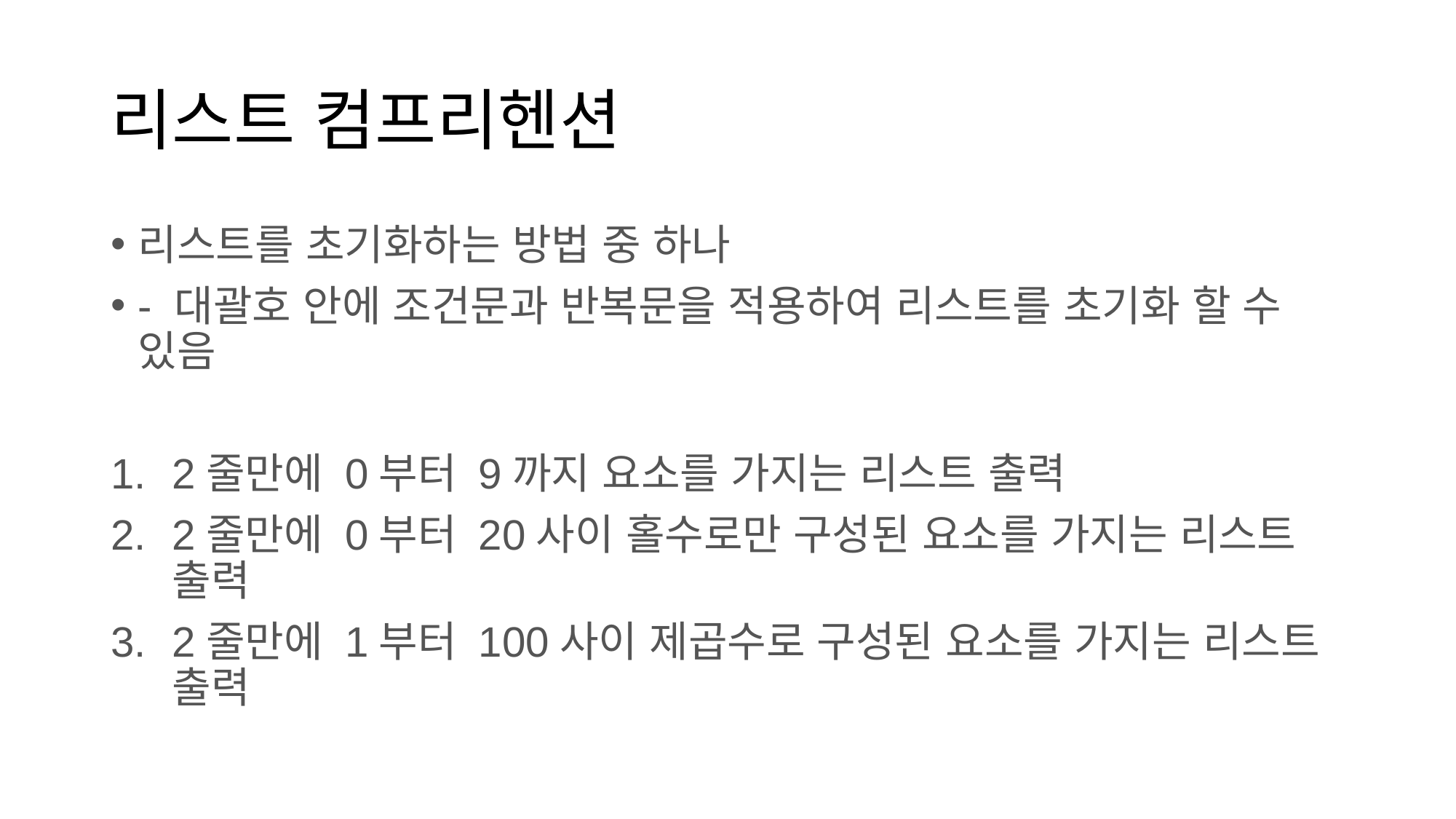

# 리스트 컴프리헨션
리스트를 초기화하는 방법 중 하나
- 대괄호 안에 조건문과 반복문을 적용하여 리스트를 초기화 할 수 있음

2줄만에 0부터 9까지 요소를 가지는 리스트 출력
2줄만에 0부터 20사이 홀수로만 구성된 요소를 가지는 리스트 출력
2줄만에 1부터 100사이 제곱수로 구성된 요소를 가지는 리스트 출력